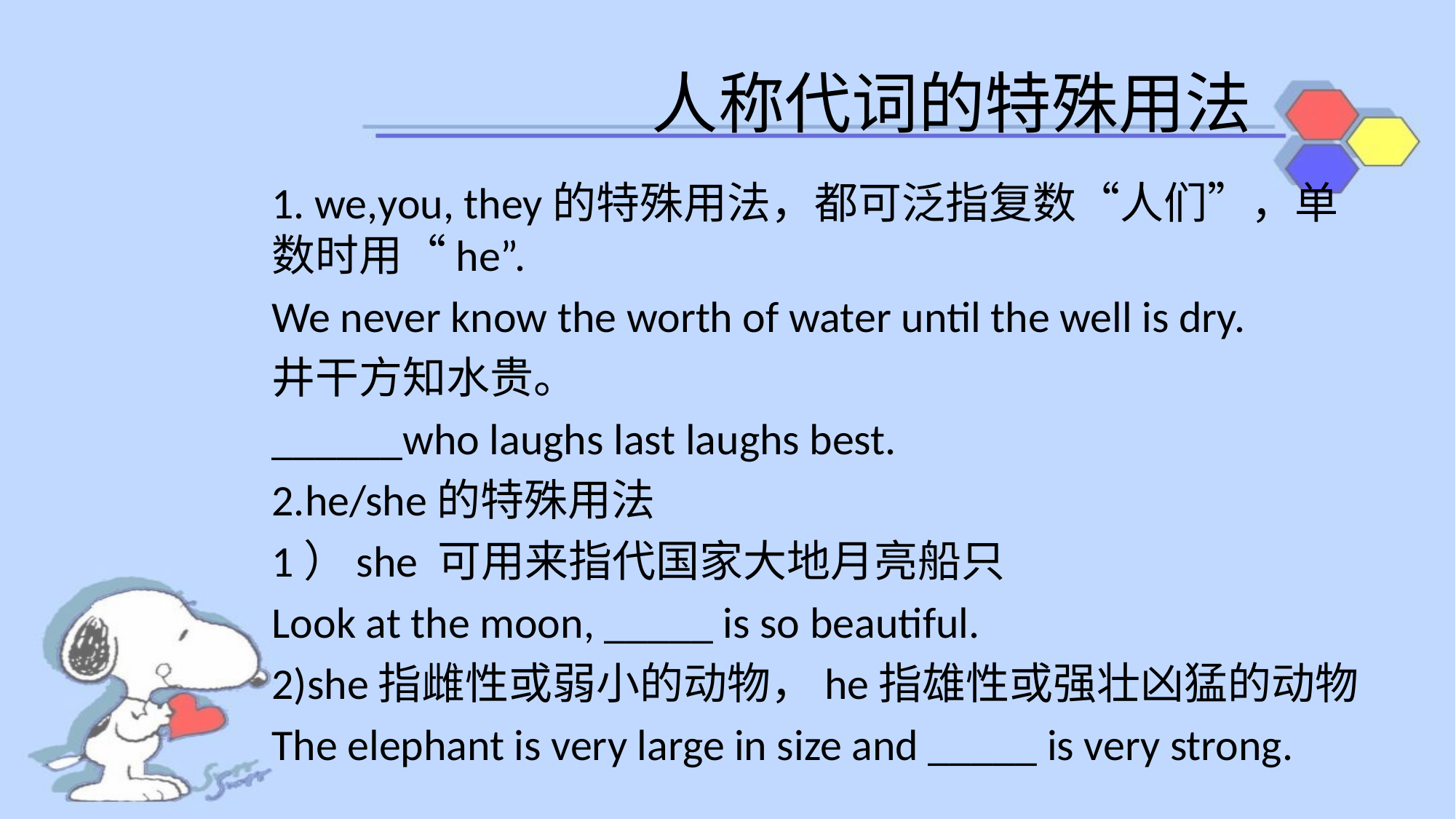

# 人称代词的特殊用法
1. we,you, they的特殊用法，都可泛指复数“人们”，单数时用“he”.
We never know the worth of water until the well is dry.
井干方知水贵。
______who laughs last laughs best.
2.he/she的特殊用法
1）she 可用来指代国家大地月亮船只
Look at the moon, _____ is so beautiful.
2)she指雌性或弱小的动物，he指雄性或强壮凶猛的动物
The elephant is very large in size and _____ is very strong.